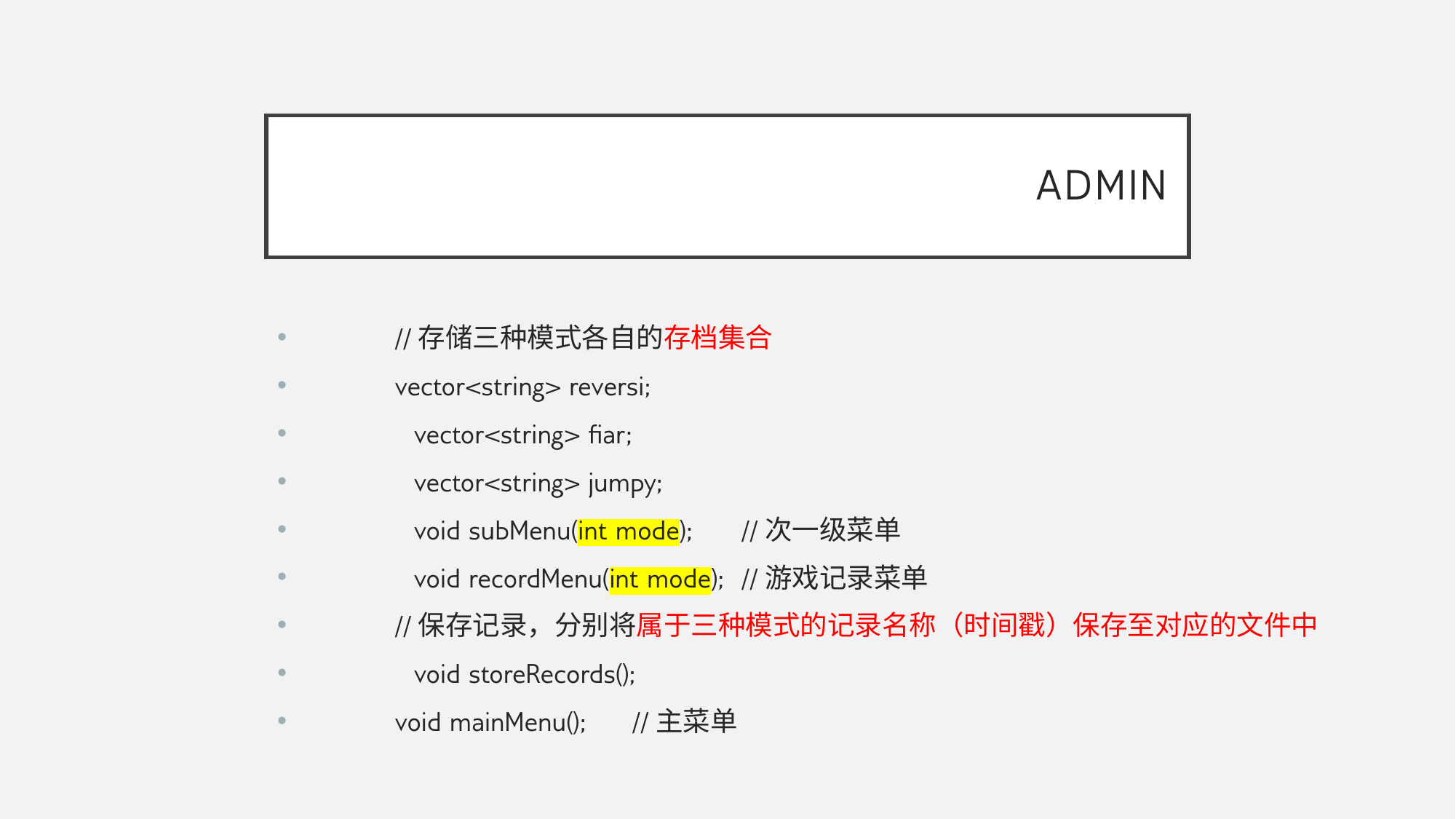

# Admin
           //存储三种模式各自的存档集合
           vector<string> reversi;
	vector<string> fiar;
	vector<string> jumpy;
	void subMenu(int mode); 	//次一级菜单
	void recordMenu(int mode); 	//游戏记录菜单
           //保存记录，分别将属于三种模式的记录名称（时间戳）保存至对应的文件中
	void storeRecords();
           void mainMenu(); 	//主菜单